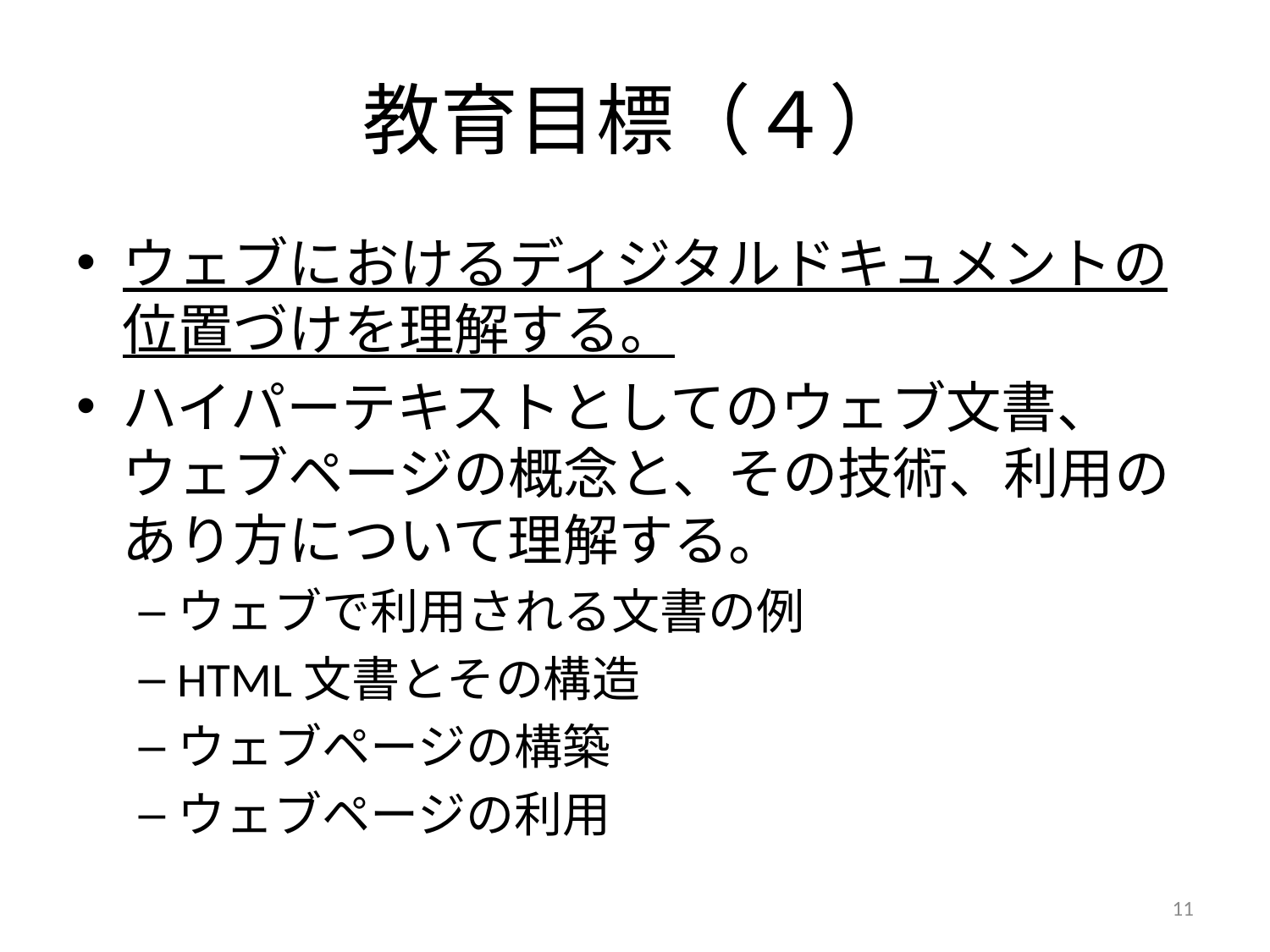

# 教育目標（４）
ウェブにおけるディジタルドキュメントの位置づけを理解する。
ハイパーテキストとしてのウェブ文書、ウェブページの概念と、その技術、利用のあり方について理解する。
ウェブで利用される文書の例
HTML文書とその構造
ウェブページの構築
ウェブページの利用
11